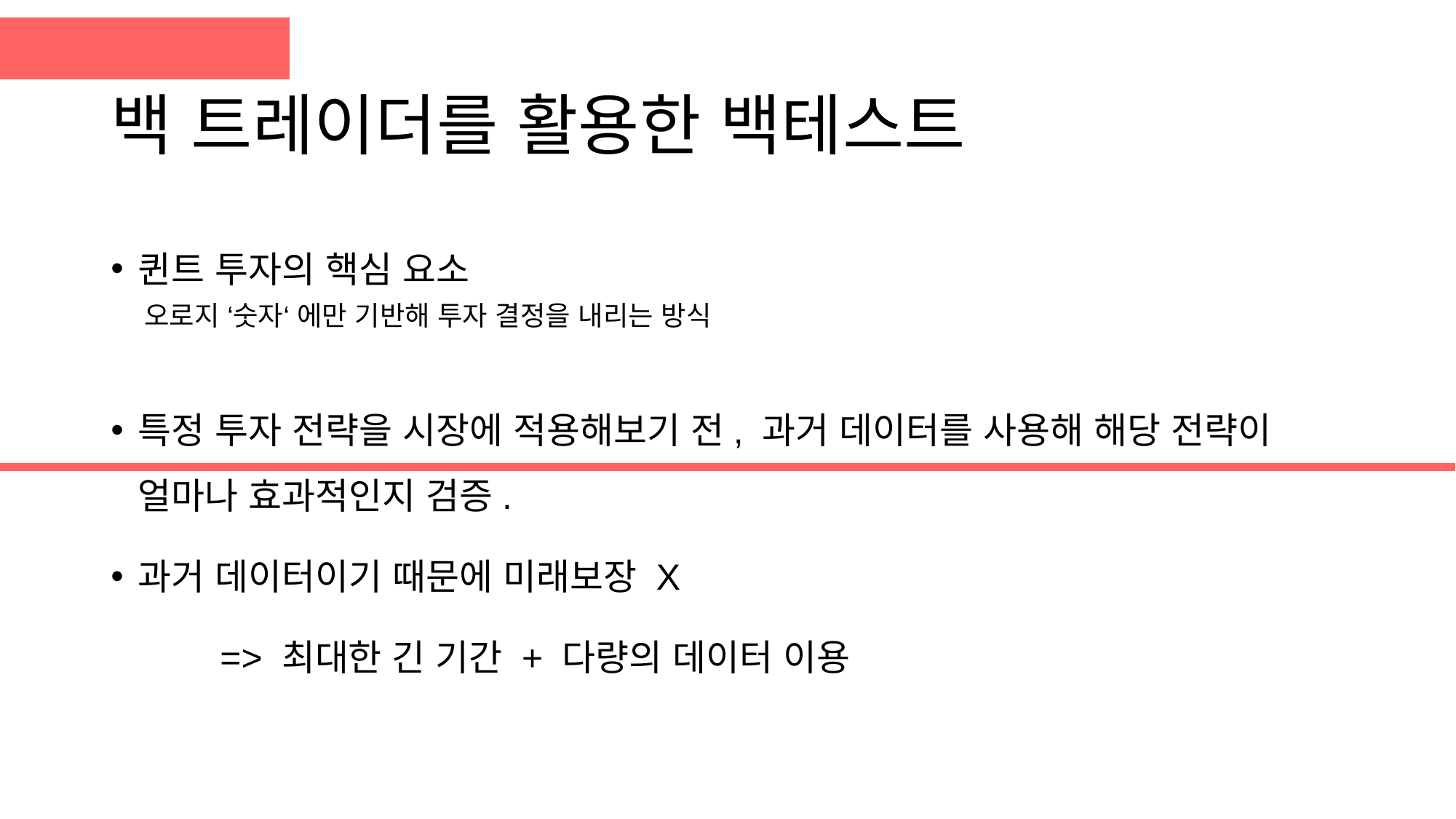

# 백 트레이더를 활용한 백테스트
퀸트 투자의 핵심 요소

특정 투자 전략을 시장에 적용해보기 전, 과거 데이터를 사용해 해당 전략이 얼마나 효과적인지 검증.
과거 데이터이기 때문에 미래보장 X
	=> 최대한 긴 기간 + 다량의 데이터 이용
오로지 ‘숫자‘ 에만 기반해 투자 결정을 내리는 방식